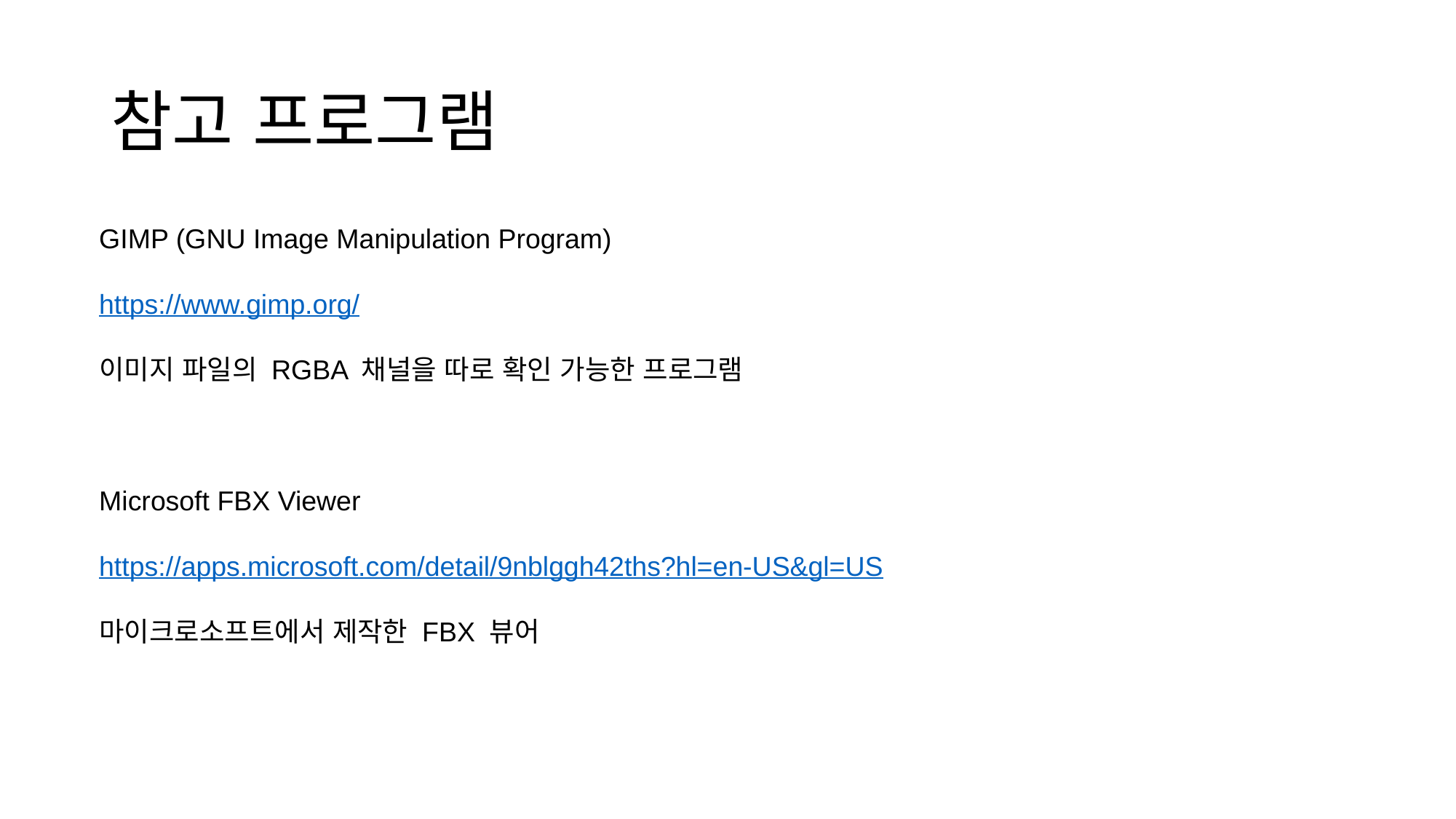

# 참고 프로그램
GIMP (GNU Image Manipulation Program)

https://www.gimp.org/

이미지 파일의 RGBA 채널을 따로 확인 가능한 프로그램

Microsoft FBX Viewer

https://apps.microsoft.com/detail/9nblggh42ths?hl=en-US&gl=US

마이크로소프트에서 제작한 FBX 뷰어